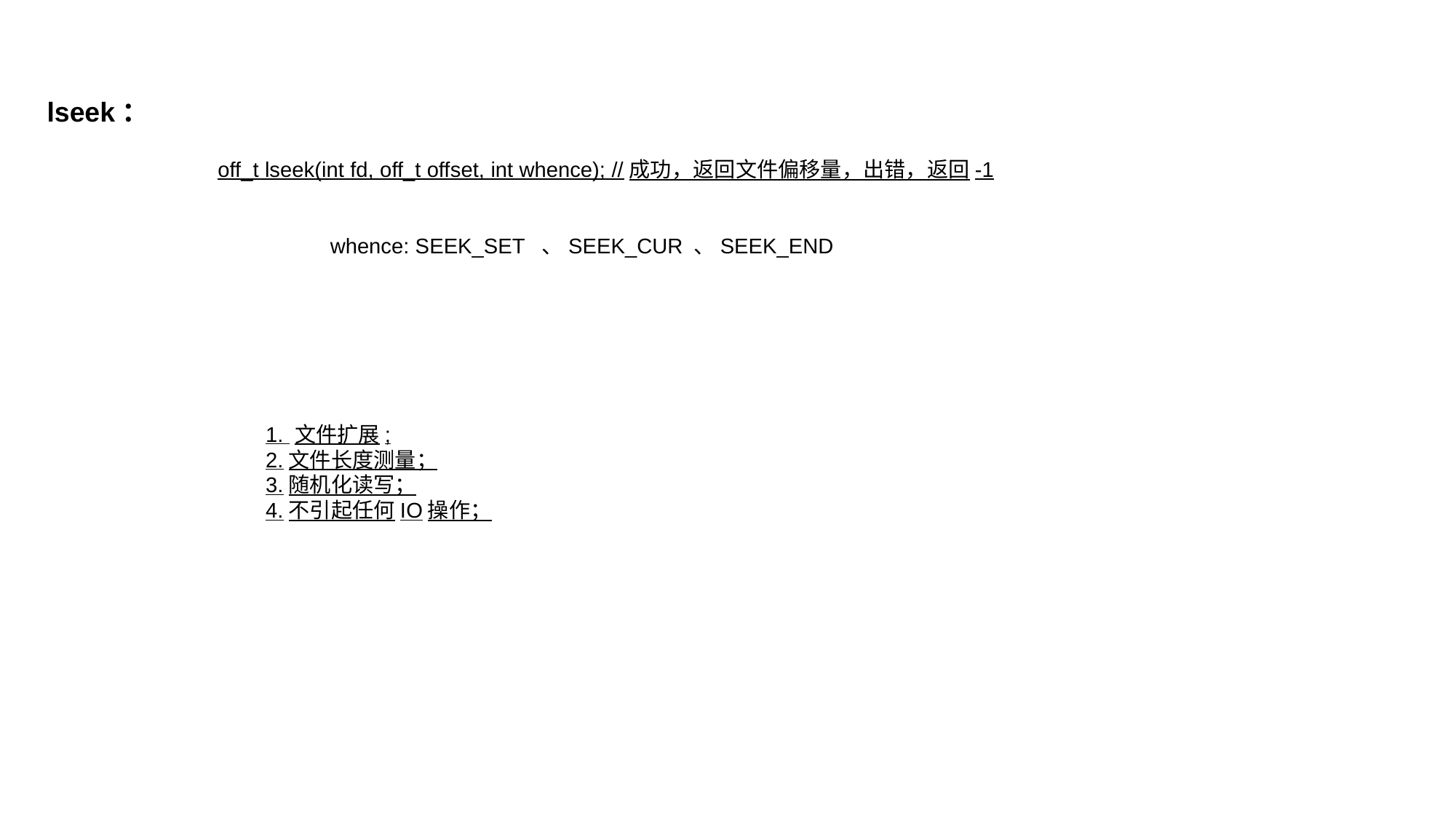

lseek：
off_t lseek(int fd, off_t offset, int whence); //成功，返回文件偏移量，出错，返回-1
whence: SEEK_SET  、SEEK_CUR 、SEEK_END
1. 文件扩展;
2.文件长度测量；
3.随机化读写；
4.不引起任何IO操作；